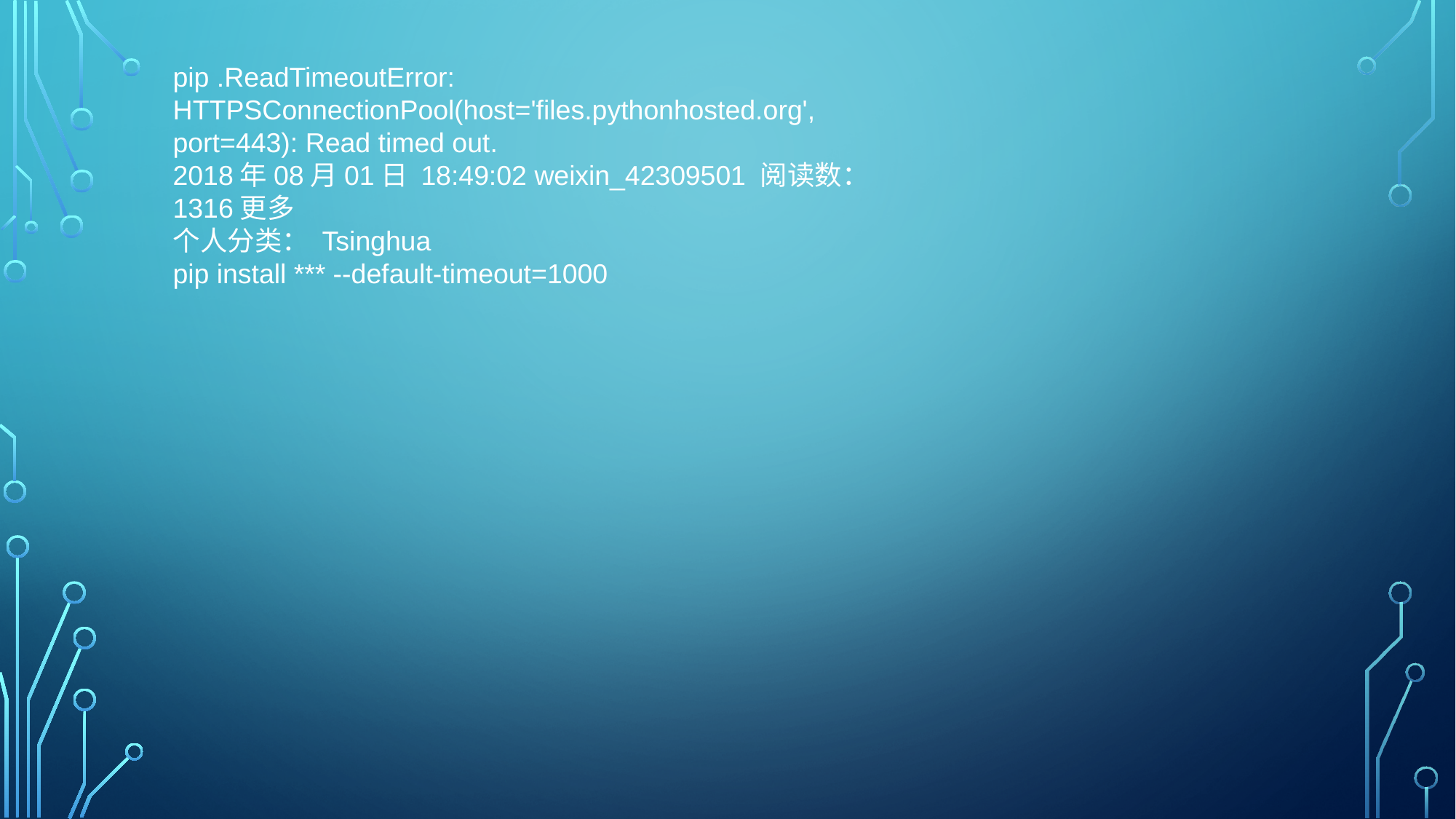

pip .ReadTimeoutError: HTTPSConnectionPool(host='files.pythonhosted.org', port=443): Read timed out.
2018年08月01日 18:49:02 weixin_42309501 阅读数：1316更多
个人分类： Tsinghua
pip install *** --default-timeout=1000